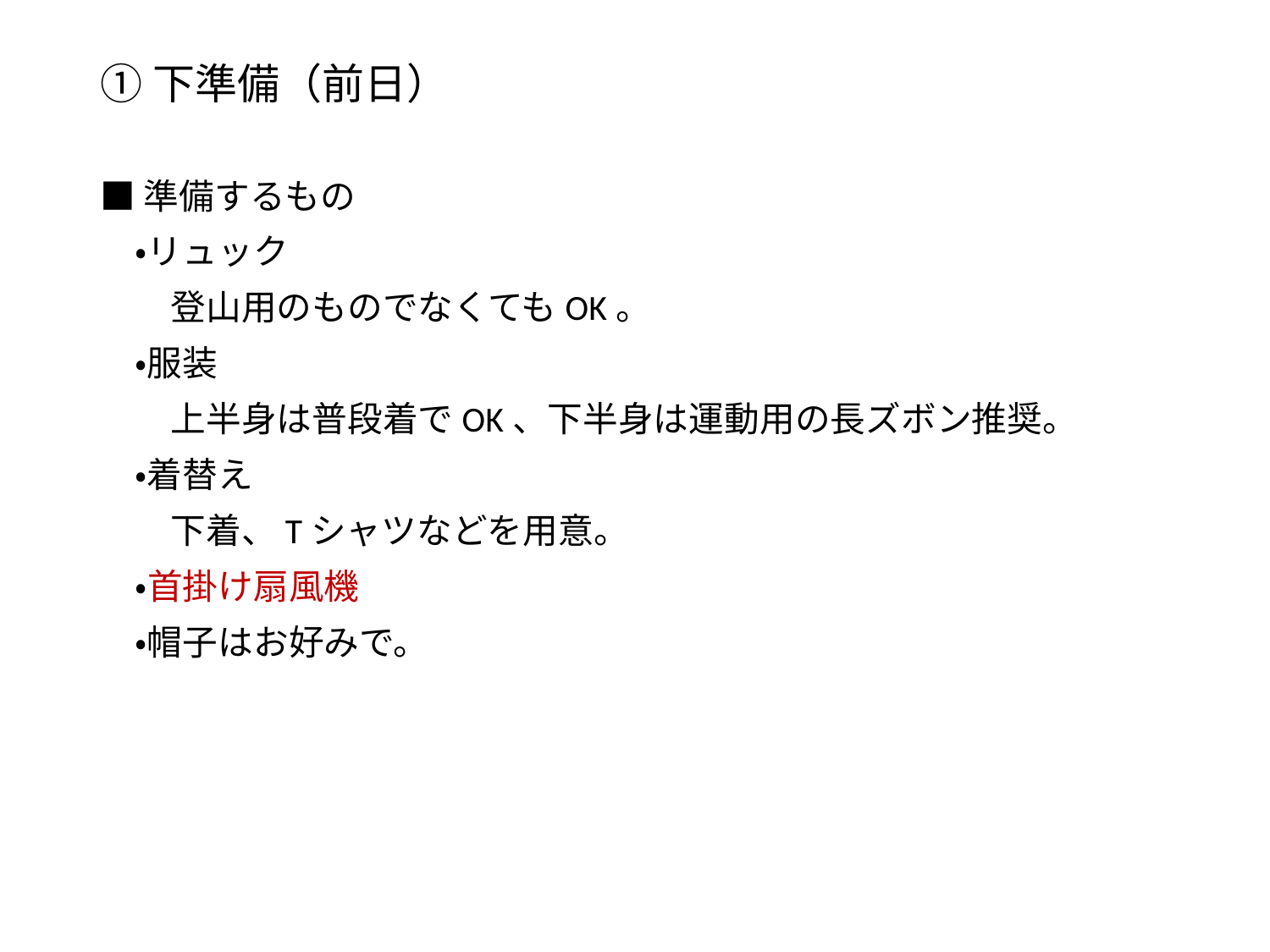

# ①下準備（前日）
■準備するもの
　・リュック
　　登山用のものでなくてもOK。
　・服装
　　上半身は普段着でOK、下半身は運動用の長ズボン推奨。
　・着替え
　　下着、Tシャツなどを用意。
　・首掛け扇風機
　・帽子はお好みで。